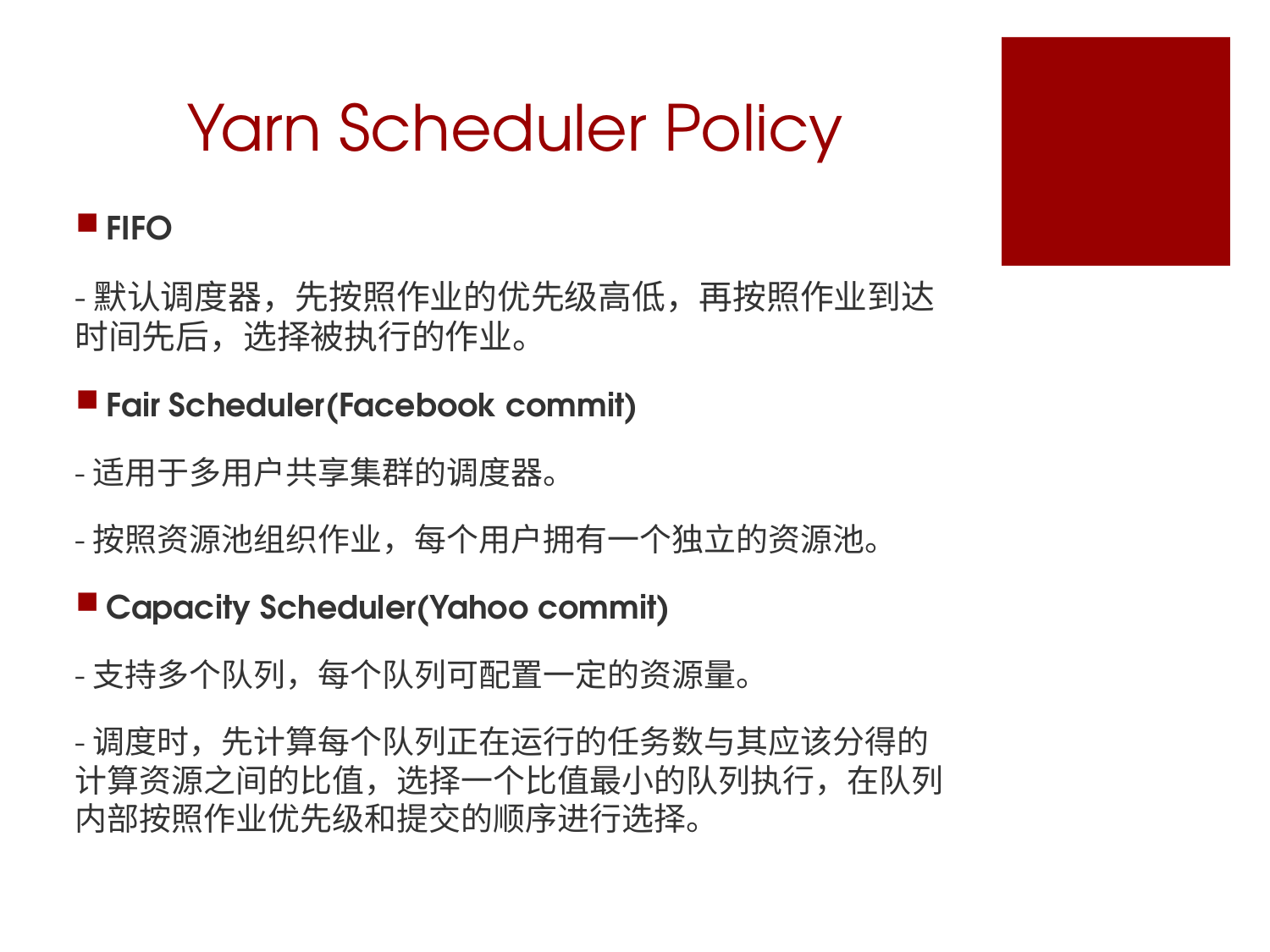

# Yarn Scheduler Policy
FIFO
-默认调度器，先按照作业的优先级高低，再按照作业到达时间先后，选择被执行的作业。
Fair Scheduler(Facebook commit)
-适用于多用户共享集群的调度器。
-按照资源池组织作业，每个用户拥有一个独立的资源池。
Capacity Scheduler(Yahoo commit)
-支持多个队列，每个队列可配置一定的资源量。
-调度时，先计算每个队列正在运行的任务数与其应该分得的计算资源之间的比值，选择一个比值最小的队列执行，在队列内部按照作业优先级和提交的顺序进行选择。